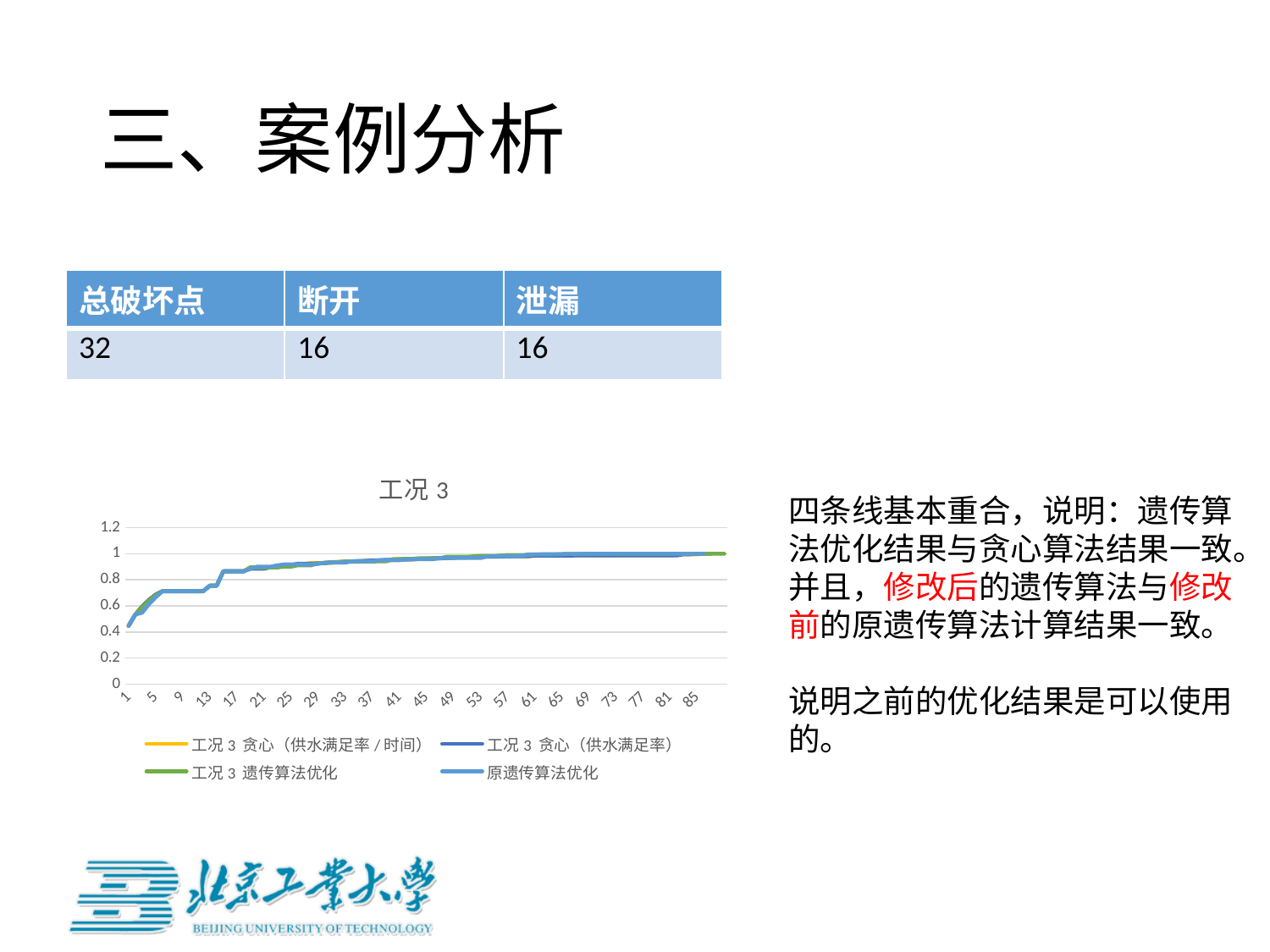

# 三、案例分析
| 总破坏点 | 断开 | 泄漏 |
| --- | --- | --- |
| 32 | 16 | 16 |

### Chart: 工况3

| Category | 工况3 | 工况3 | 工况3 | 原遗传算法优化 |
|---|---|---|---|---|
| 1 | 0.447775969796938 | 0.447775969796938 | 0.446219185844353 | 0.446219185844353 |
| 2 | 0.53492832536222 | 0.53492832536222 | 0.534412944065969 | 0.534412944065969 |
| 3 | 0.594925984154468 | 0.594925984154468 | 0.586918593217145 | 0.548098027982886 |
| 4 | 0.64577255393514 | 0.64577255393514 | 0.640050624676523 | 0.613261885511014 |
| 5 | 0.686269380163498 | 0.686269380163498 | 0.680540692090363 | 0.666356720726107 |
| 6 | 0.713087377671442 | 0.713087377671442 | 0.712000556771788 | 0.712019370857075 |
| 7 | 0.713087957479244 | 0.713087957479244 | 0.712117296006485 | 0.712047581510354 |
| 8 | 0.713087957735677 | 0.713087957735677 | 0.712178914945361 | 0.712097884926266 |
| 9 | 0.713087957735677 | 0.713087957735677 | 0.712189986800443 | 0.712099186165511 |
| 10 | 0.713087957735681 | 0.713087957735681 | 0.712193508819989 | 0.71209921341121 |
| 11 | 0.713087957787932 | 0.713087957787932 | 0.712193956238865 | 0.712099213446898 |
| 12 | 0.713087957787932 | 0.713087957787932 | 0.712193963789023 | 0.712099213446938 |
| 13 | 0.755321550392401 | 0.755321550392401 | 0.754366189330107 | 0.754355668072552 |
| 14 | 0.755321550581918 | 0.755321550581918 | 0.754366189518487 | 0.754355668260991 |
| 15 | 0.86581968344931 | 0.86581968344931 | 0.865091016793809 | 0.865080783210787 |
| 16 | 0.865819684437631 | 0.865819684437631 | 0.865091017784025 | 0.865080784201177 |
| 17 | 0.865819684437658 | 0.865819684437658 | 0.865091017784052 | 0.865080784201419 |
| 18 | 0.8658196844377 | 0.8658196844377 | 0.865091017784052 | 0.865080784201639 |
| 19 | 0.89605167206085 | 0.88546563383061 | 0.895300776692308 | 0.88471091749764 |
| 20 | 0.896051672063606 | 0.885465633831807 | 0.89530077669508 | 0.900886756239398 |
| 21 | 0.896051672063609 | 0.885465633831808 | 0.89530077669508 | 0.900886758183241 |
| 22 | 0.896051672063609 | 0.896174500956825 | 0.895300776695083 | 0.900886758183476 |
| 23 | 0.89605167206362 | 0.896174500982814 | 0.895300776695083 | 0.910888005518103 |
| 24 | 0.912318307135664 | 0.912820538827676 | 0.901321877972641 | 0.917884699638344 |
| 25 | 0.912318310446938 | 0.912820538827676 | 0.901321878085043 | 0.917884699672815 |
| 26 | 0.922044619759806 | 0.922839332139611 | 0.911866403244903 | 0.917884699673034 |
| 27 | 0.922044619759904 | 0.922839333469303 | 0.911866403264354 | 0.917884699673252 |
| 28 | 0.929456315646055 | 0.922839333469317 | 0.911866403264354 | 0.917884699673471 |
| 29 | 0.929456315687588 | 0.927557081831104 | 0.928672742530766 | 0.922138364519374 |
| 30 | 0.929456315687589 | 0.927557081831104 | 0.928672743475362 | 0.932409315749512 |
| 31 | 0.929456315687589 | 0.934849713448346 | 0.936140100954421 | 0.932409315759058 |
| 32 | 0.938617125855449 | 0.93484971347845 | 0.936140100984486 | 0.932409315759256 |
| 33 | 0.938617146336789 | 0.939795283542731 | 0.940805551318862 | 0.932409315759474 |
| 34 | 0.938617146336818 | 0.939795298336999 | 0.940805551417199 | 0.942449882687428 |
| 35 | 0.938617146336823 | 0.944481705836572 | 0.940805551417199 | 0.942449899099997 |
| 36 | 0.94773265424205 | 0.944481705982298 | 0.940805551417199 | 0.942449899100246 |
| 37 | 0.947732654272969 | 0.948722726867827 | 0.9408055514172 | 0.942449899100447 |
| 38 | 0.947732654272969 | 0.948722726867827 | 0.941616474948587 | 0.950850015223256 |
| 39 | 0.947732654272969 | 0.952822774077126 | 0.941616474948587 | 0.950850015223455 |
| 40 | 0.9519259807945 | 0.952822785958095 | 0.957858650649305 | 0.950850015223675 |
| 41 | 0.956006700604544 | 0.956850820449213 | 0.957858651565171 | 0.950850015223873 |
| 42 | 0.956006700604674 | 0.956850820449338 | 0.961237381832115 | 0.954904693044447 |
| 43 | 0.956006700604676 | 0.956850820449339 | 0.961237381832115 | 0.958557337315752 |
| 44 | 0.960341287016812 | 0.961099250187559 | 0.965231332886825 | 0.958557344952089 |
| 45 | 0.964250964424779 | 0.961099250770888 | 0.965231332886825 | 0.958557344952348 |
| 46 | 0.964250964424779 | 0.964925849000471 | 0.965231332886825 | 0.95855734495253 |
| 47 | 0.964250964424779 | 0.964925849000471 | 0.965231332886825 | 0.96711448168572 |
| 48 | 0.964250964424779 | 0.967993473102975 | 0.976811208145702 | 0.967114482198301 |
| 49 | 0.971685769121163 | 0.967993474058131 | 0.976811208217782 | 0.967114482198521 |
| 50 | 0.971685769372796 | 0.971746558096082 | 0.976811208217784 | 0.96711448219876 |
| 51 | 0.971685769372804 | 0.971746558096082 | 0.976811208217784 | 0.967114482198999 |
| 52 | 0.971685769372805 | 0.975719577826118 | 0.979327659863252 | 0.967114482199218 |
| 53 | 0.977624372978887 | 0.975719577969052 | 0.982923340161125 | 0.967114482199438 |
| 54 | 0.977624375297585 | 0.977651895146251 | 0.982923544101685 | 0.980522752454791 |
| 55 | 0.977624375297591 | 0.977651897478035 | 0.982923544101685 | 0.980522752490443 |
| 56 | 0.977624375297591 | 0.979681725367841 | 0.986380179241703 | 0.980522752490443 |
| 57 | 0.979681721950786 | 0.97968172543457 | 0.989716155179702 | 0.980522752490443 |
| 58 | 0.981222848072201 | 0.981222848072201 | 0.98971615517992 | 0.983067889599447 |
| 59 | 0.981222848072212 | 0.981222848072205 | 0.98971615517992 | 0.983067889650892 |
| 60 | 0.981222848072215 | 0.981222848072212 | 0.98971615517992 | 0.994291886547206 |
| 61 | 0.98528569174697 | 0.985285691746969 | 0.994878813214752 | 0.994291919502192 |
| 62 | 0.985700661102971 | 0.985285691748176 | 0.994878814383085 | 0.995573152474588 |
| 63 | 0.985700661148287 | 0.98570066110297 | 0.994878814383085 | 0.995573153738365 |
| 64 | 0.985700661148287 | 0.98570066114828 | 0.994878814383088 | 0.996728329488465 |
| 65 | 0.985700661148287 | 0.986402125368302 | 0.996654196399671 | 0.996728329488465 |
| 66 | 0.986778013496561 | 0.986402125995526 | 0.998290629693136 | 0.998290627069006 |
| 67 | 0.986778014241928 | 0.986778013049162 | 0.998290630158828 | 0.998290627123028 |
| 68 | 0.986778014241929 | 0.986778013049162 | 0.998290630158828 | 0.999153925015219 |
| 69 | 0.986778014241929 | 0.986778013049162 | 0.998848179066973 | 0.999153925015219 |
| 70 | 0.986778014241929 | 0.986778013049162 | 0.999533274837732 | 0.999153925015219 |
| 71 | 0.986793997436179 | 0.986793997436168 | 0.999533275362763 | 0.999537746511117 |
| 72 | 0.986793997436179 | 0.986914602984316 | 0.999533275362764 | 0.999537746511117 |
| 73 | 0.986914602984315 | 0.986914602984316 | 0.999929557451101 | 0.999784512328997 |
| 74 | 0.986914602984315 | 0.986914602984316 | 0.999999744731825 | 0.999784512388758 |
| 75 | 0.986918664100823 | 0.986914602984316 | 0.999999744735102 | 1.0 |
| 76 | 0.986918664100823 | 0.986918664072301 | 0.999999744735102 | 1.0 |
| 77 | 0.986918664100823 | 0.986918664072301 | 0.999999744735102 | 1.0 |
| 78 | 0.986918664100823 | 0.986918664072301 | 1.0 | 1.0 |
| 79 | 0.986918664100823 | 0.986918664072301 | 1.0 | 1.0 |
| 80 | 0.986918664100823 | 0.986918664072301 | 1.0 | 1.0 |
| 81 | 0.986918664100823 | 0.986918664072301 | 1.0 | 1.0 |
| 82 | 0.996075214588634 | 0.986918664072301 | 1.0 | 1.0 |
| 83 | 0.996075214588634 | 0.996075214588631 | 1.0 | 1.0 |
| 84 | 0.996075214588634 | 0.996075214588631 | 1.0 | 1.0 |
| 85 | 0.996075214588634 | 1.0 | 1.0 | 1.0 |
| 86 | 1.0 | 1.0 | 1.0 | 1.0 |
四条线基本重合，说明：遗传算法优化结果与贪心算法结果一致。并且，修改后的遗传算法与修改前的原遗传算法计算结果一致。

说明之前的优化结果是可以使用的。